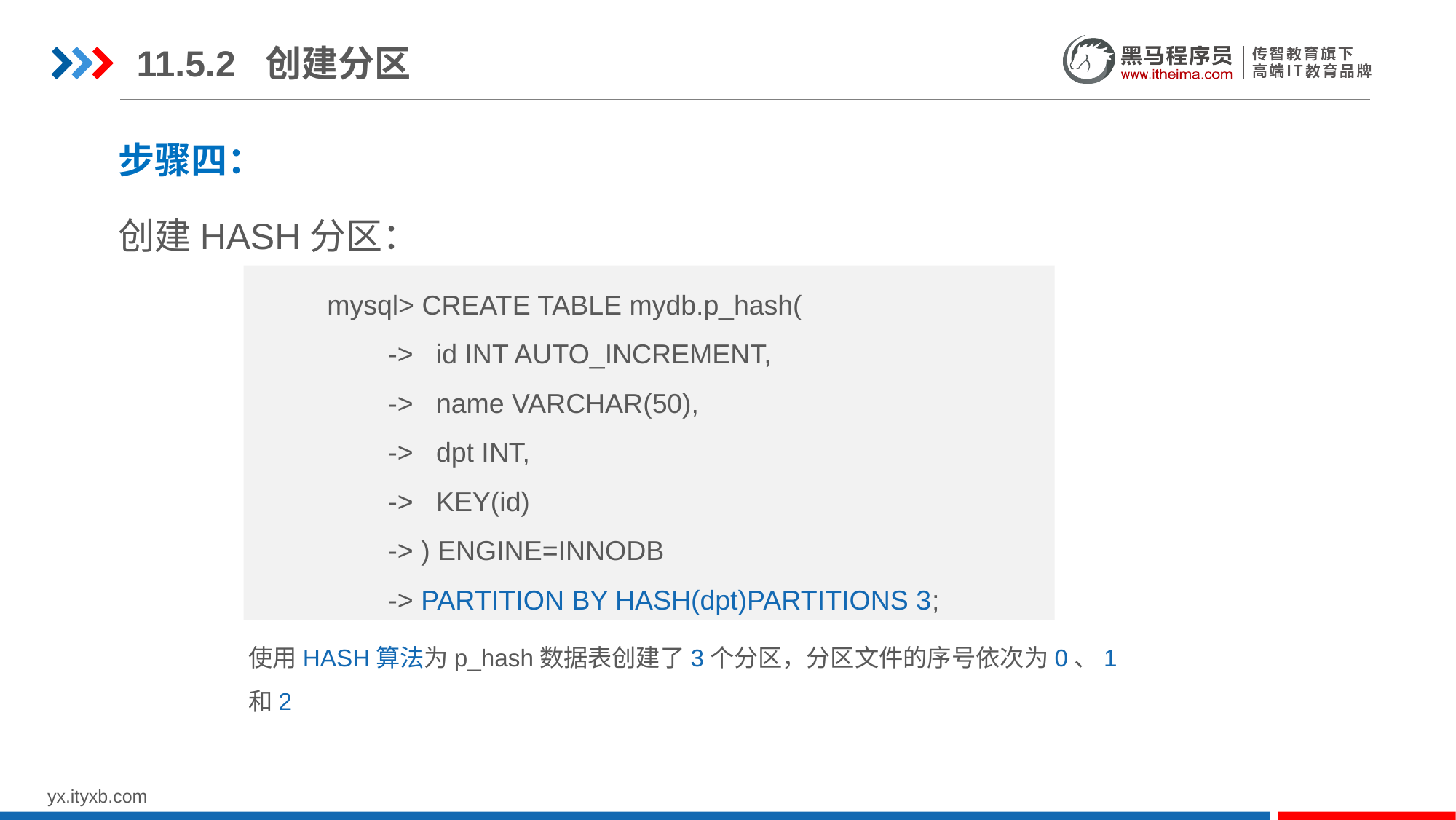

11.5.2  创建分区
步骤四：
创建HASH分区：
mysql> CREATE TABLE mydb.p_hash(
        ->   id INT AUTO_INCREMENT,
        ->   name VARCHAR(50),
        ->   dpt INT,
        ->   KEY(id)
        -> ) ENGINE=INNODB
        -> PARTITION BY HASH(dpt)PARTITIONS 3;
使用HASH算法为p_hash数据表创建了3个分区，分区文件的序号依次为0、1和2